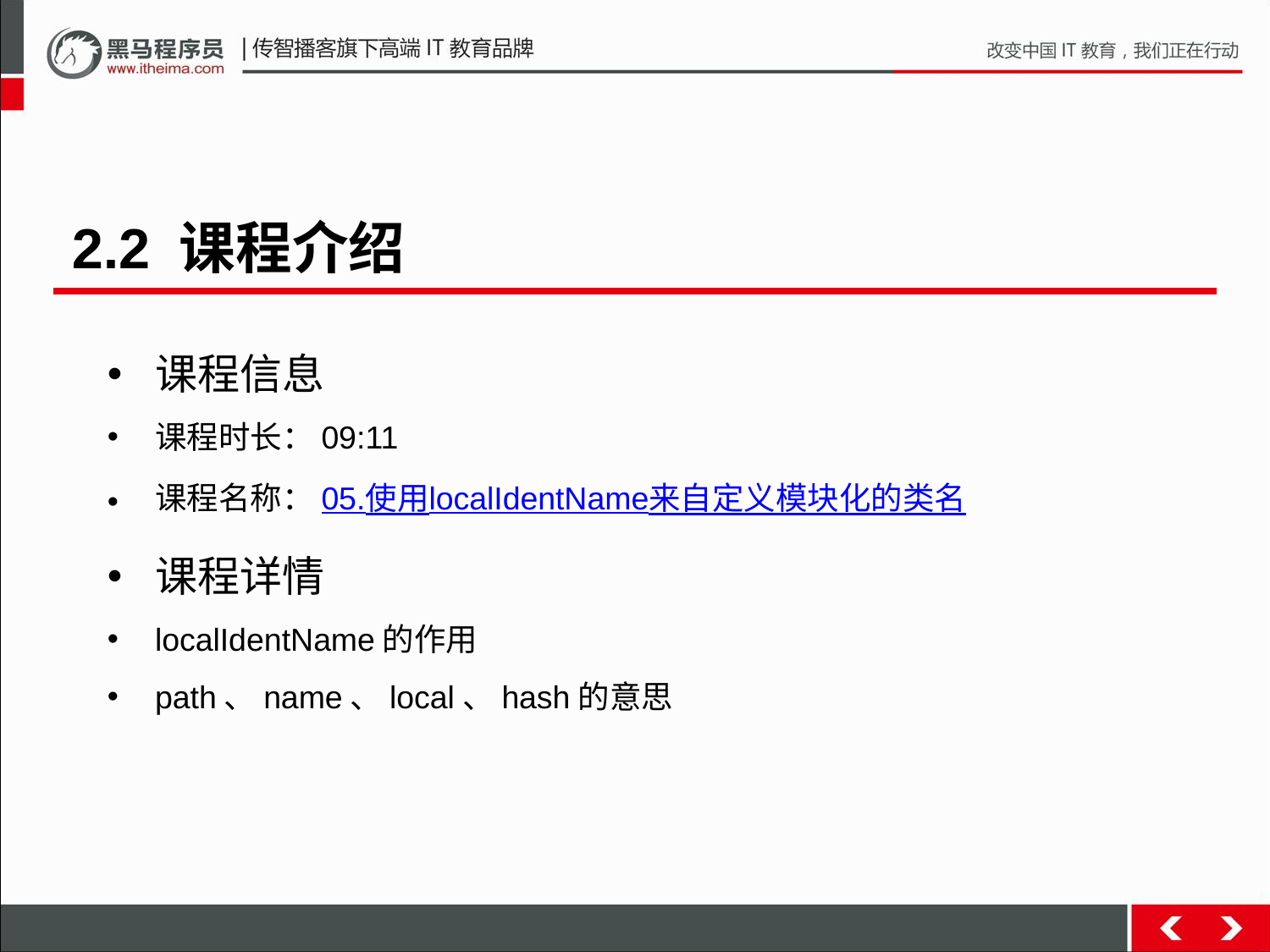

2.2 课程介绍
课程信息
课程时长：09:11
课程名称：05.使用localIdentName来自定义模块化的类名
课程详情
localIdentName的作用
path、name、local、hash的意思